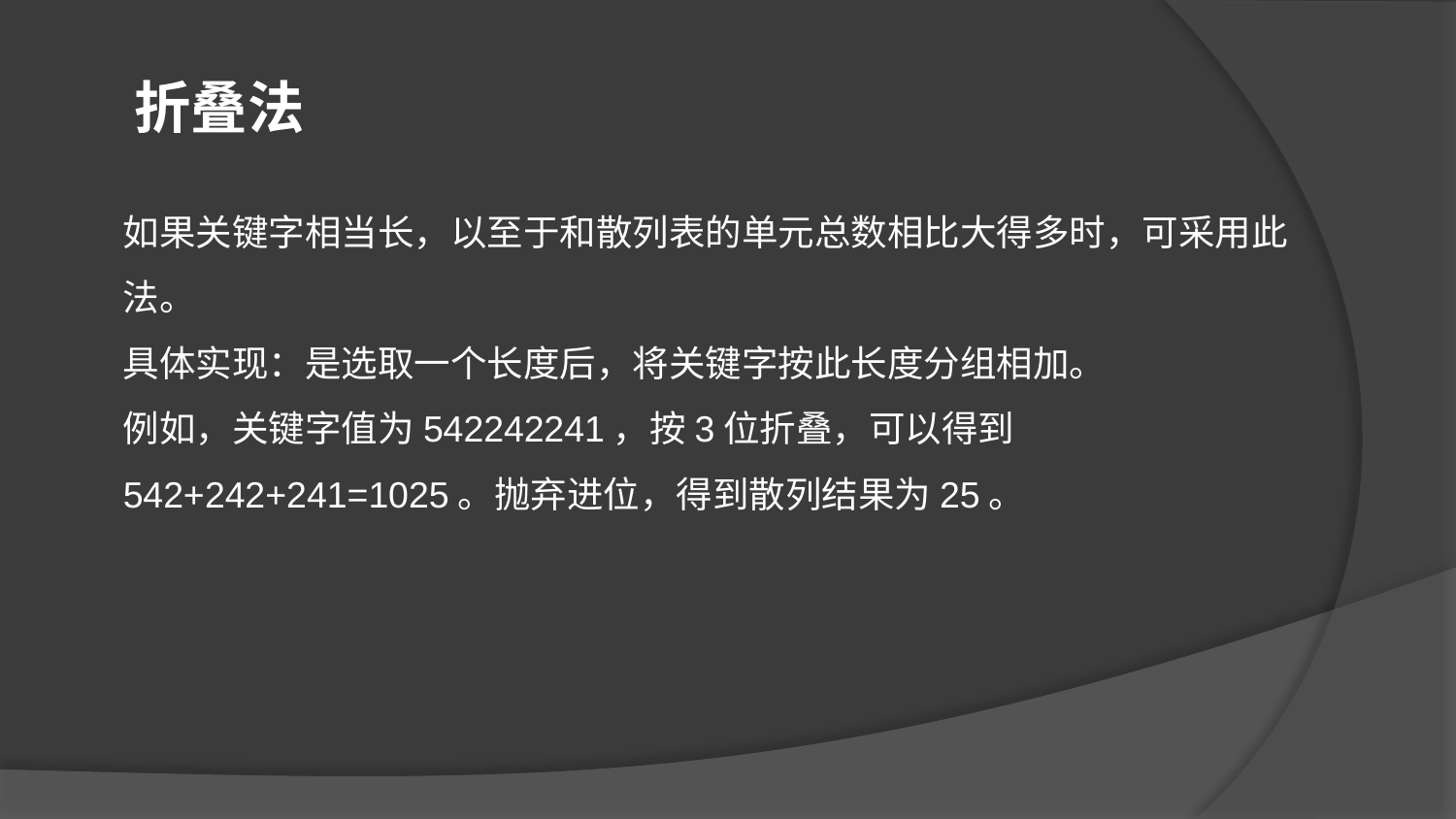

折叠法
如果关键字相当长，以至于和散列表的单元总数相比大得多时，可采用此法。
具体实现：是选取一个长度后，将关键字按此长度分组相加。
例如，关键字值为542242241，按3位折叠，可以得到542+242+241=1025。抛弃进位，得到散列结果为25。